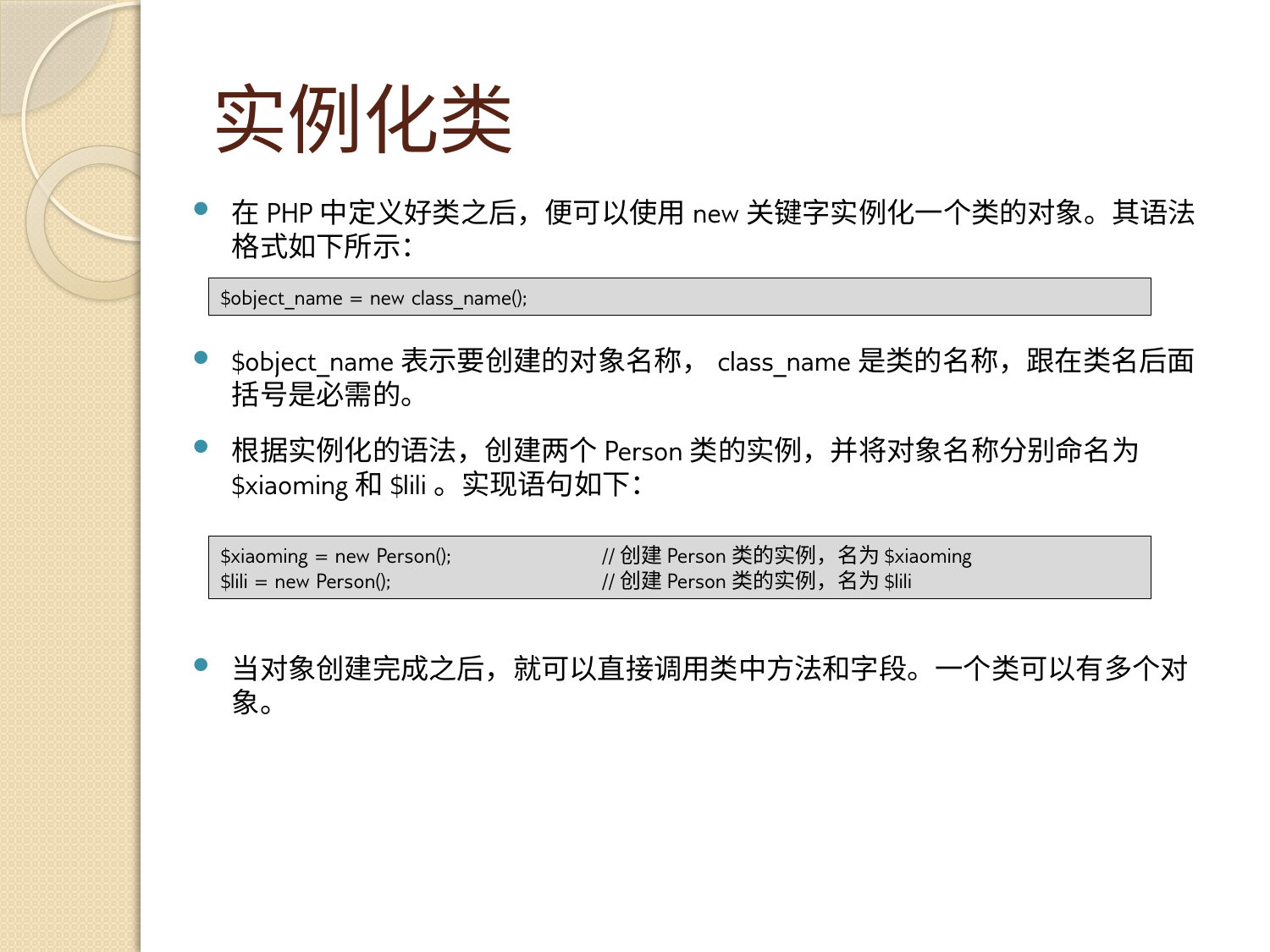

# 实例化类
在PHP中定义好类之后，便可以使用new关键字实例化一个类的对象。其语法格式如下所示：
$object_name = new class_name();
$object_name表示要创建的对象名称，class_name是类的名称，跟在类名后面括号是必需的。
根据实例化的语法，创建两个Person类的实例，并将对象名称分别命名为$xiaoming和$lili。实现语句如下：
$xiaoming = new Person();		//创建Person类的实例，名为$xiaoming
$lili = new Person();		//创建Person类的实例，名为$lili
当对象创建完成之后，就可以直接调用类中方法和字段。一个类可以有多个对象。